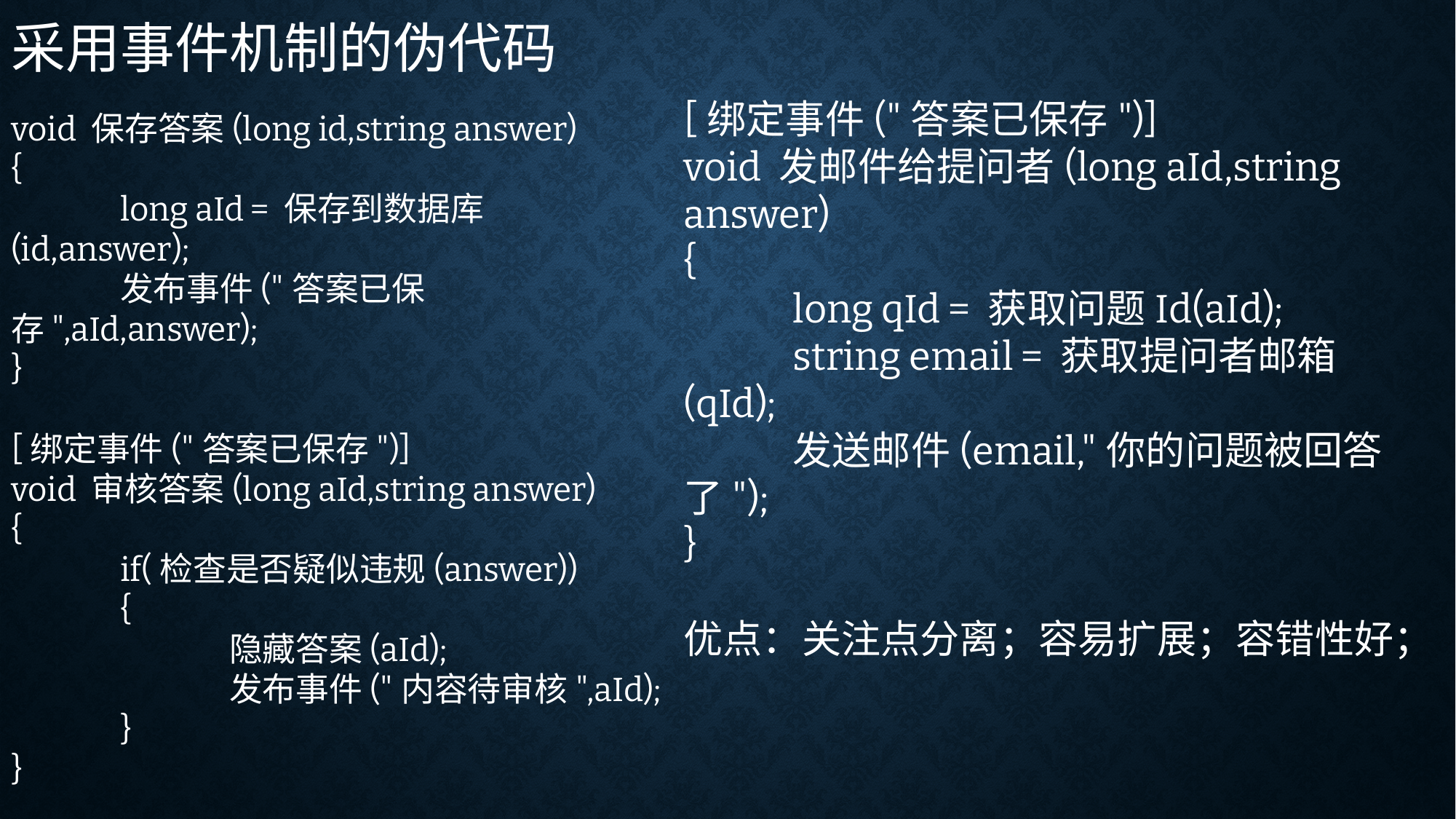

采用事件机制的伪代码
[绑定事件("答案已保存")]
void 发邮件给提问者(long aId,string answer)
{
	long qId = 获取问题Id(aId);
	string email = 获取提问者邮箱(qId);
	发送邮件(email,"你的问题被回答了");
}

优点：关注点分离；容易扩展；容错性好；
void 保存答案(long id,string answer)
{
	long aId = 保存到数据库(id,answer);
	发布事件("答案已保存",aId,answer);
}

[绑定事件("答案已保存")]
void 审核答案(long aId,string answer)
{
	if(检查是否疑似违规(answer))
	{
		隐藏答案(aId);
		发布事件("内容待审核",aId);
	}
}